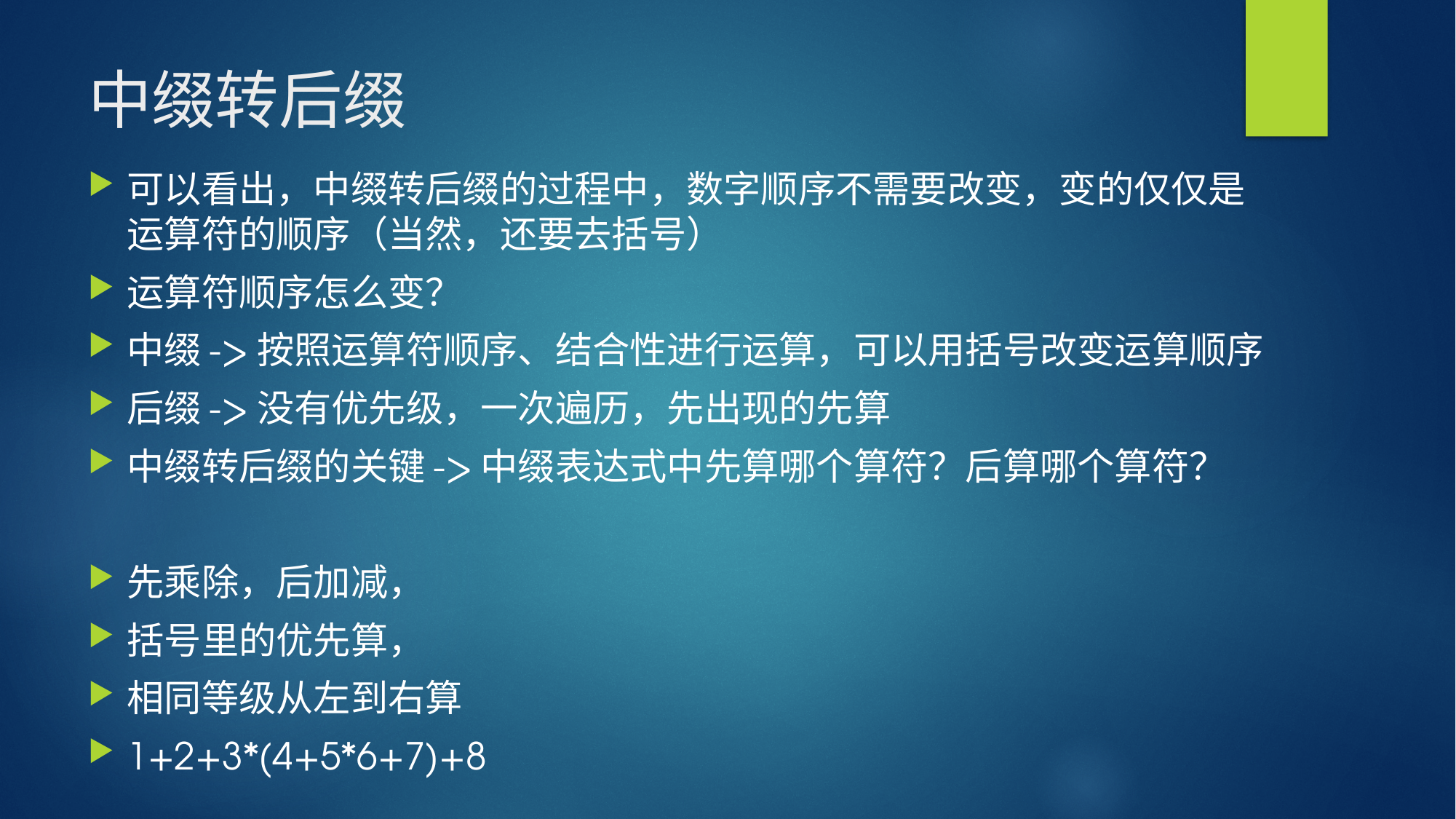

# 中缀转后缀
可以看出，中缀转后缀的过程中，数字顺序不需要改变，变的仅仅是运算符的顺序（当然，还要去括号）
运算符顺序怎么变？
中缀->按照运算符顺序、结合性进行运算，可以用括号改变运算顺序
后缀->没有优先级，一次遍历，先出现的先算
中缀转后缀的关键->中缀表达式中先算哪个算符？后算哪个算符？

先乘除，后加减，
括号里的优先算，
相同等级从左到右算
1+2+3*(4+5*6+7)+8